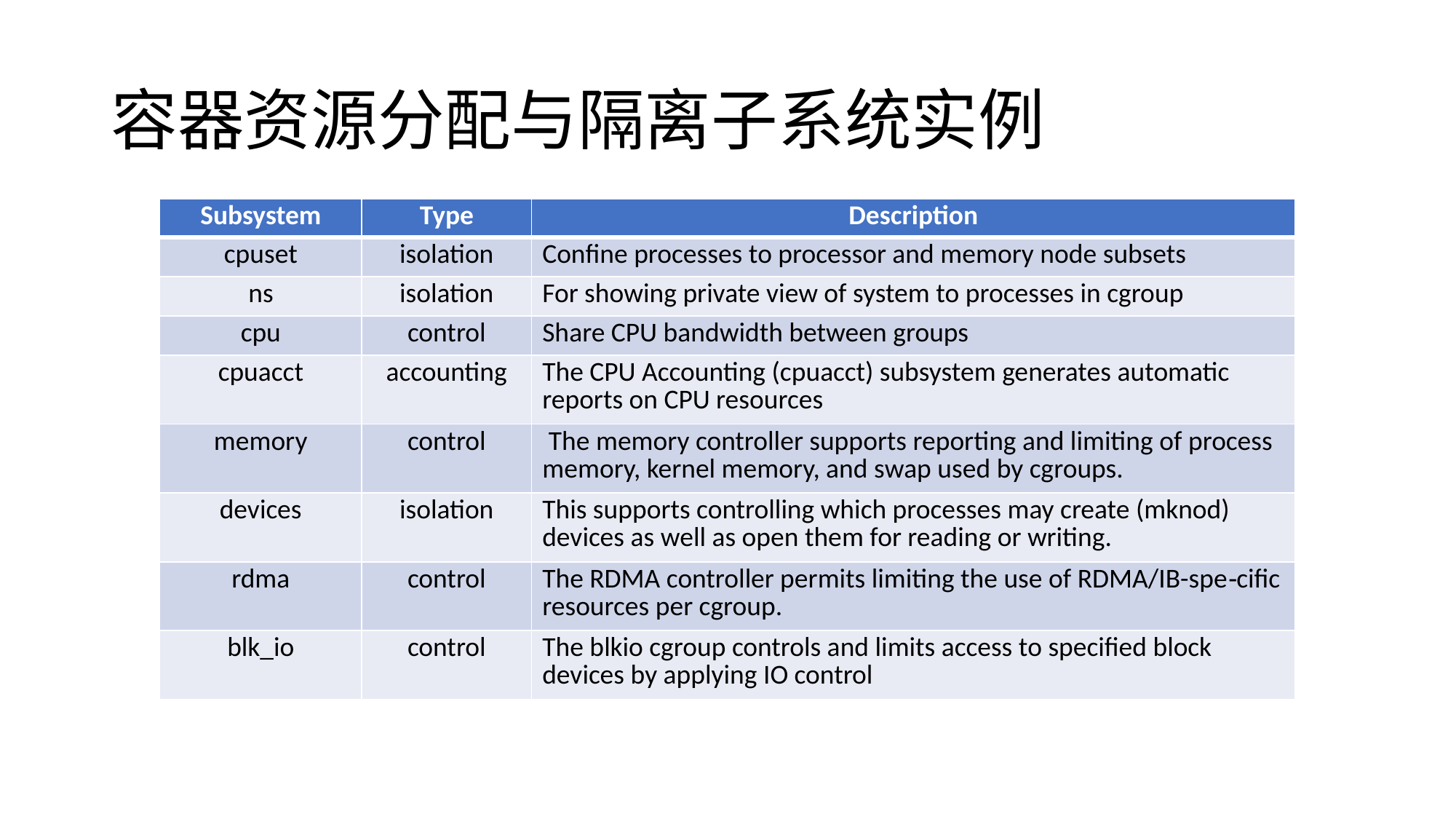

# 容器资源分配与隔离子系统实例
| Subsystem | Type | Description |
| --- | --- | --- |
| cpuset | isolation | Confine processes to processor and memory node subsets |
| ns | isolation | For showing private view of system to processes in cgroup |
| cpu | control | Share CPU bandwidth between groups |
| cpuacct | accounting | The CPU Accounting (cpuacct) subsystem generates automatic reports on CPU resources |
| memory | control | The memory controller supports reporting and limiting of process memory, kernel memory, and swap used by cgroups. |
| devices | isolation | This supports controlling which processes may create (mknod) devices as well as open them for reading or writing. |
| rdma | control | The RDMA controller permits limiting the use of RDMA/IB-spe‐cific resources per cgroup. |
| blk\_io | control | The blkio cgroup controls and limits access to specified block devices by applying IO control |